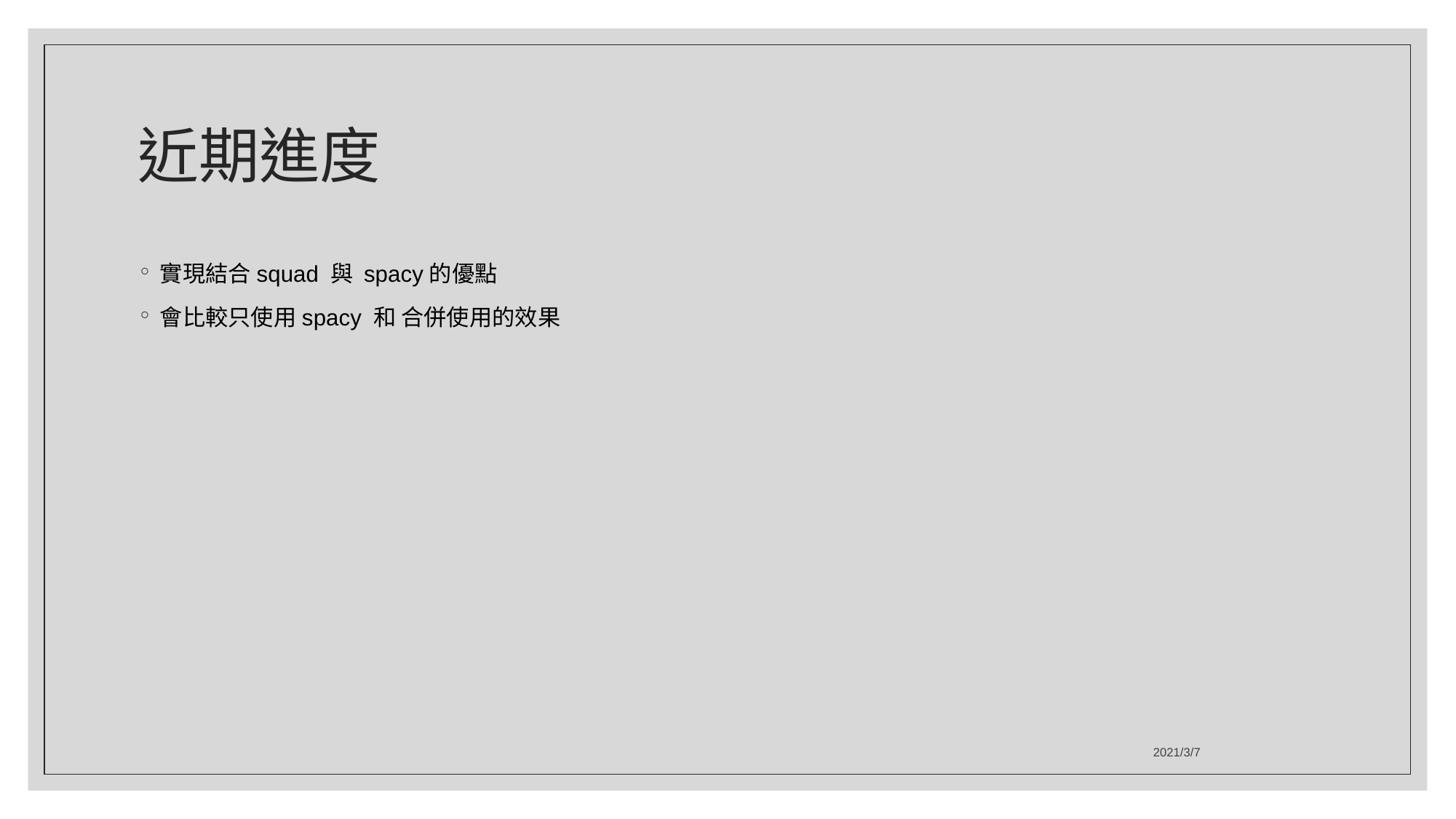

# 近期進度
實現結合squad 與 spacy的優點
會比較只使用spacy 和 合併使用的效果
2021/3/7